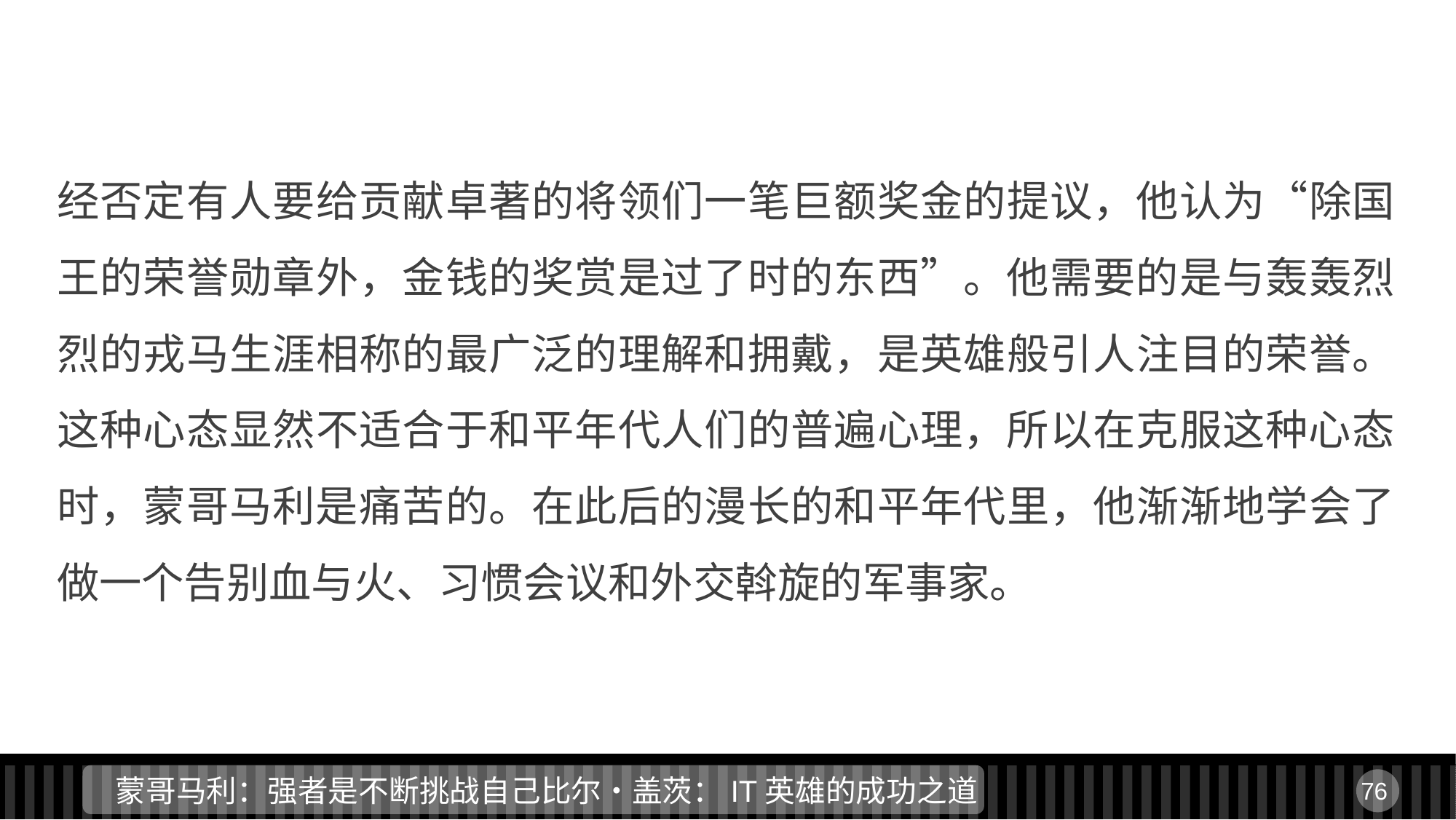

经否定有人要给贡献卓著的将领们一笔巨额奖金的提议，他认为“除国王的荣誉勋章外，金钱的奖赏是过了时的东西”。他需要的是与轰轰烈烈的戎马生涯相称的最广泛的理解和拥戴，是英雄般引人注目的荣誉。这种心态显然不适合于和平年代人们的普遍心理，所以在克服这种心态时，蒙哥马利是痛苦的。在此后的漫长的和平年代里，他渐渐地学会了做一个告别血与火、习惯会议和外交斡旋的军事家。